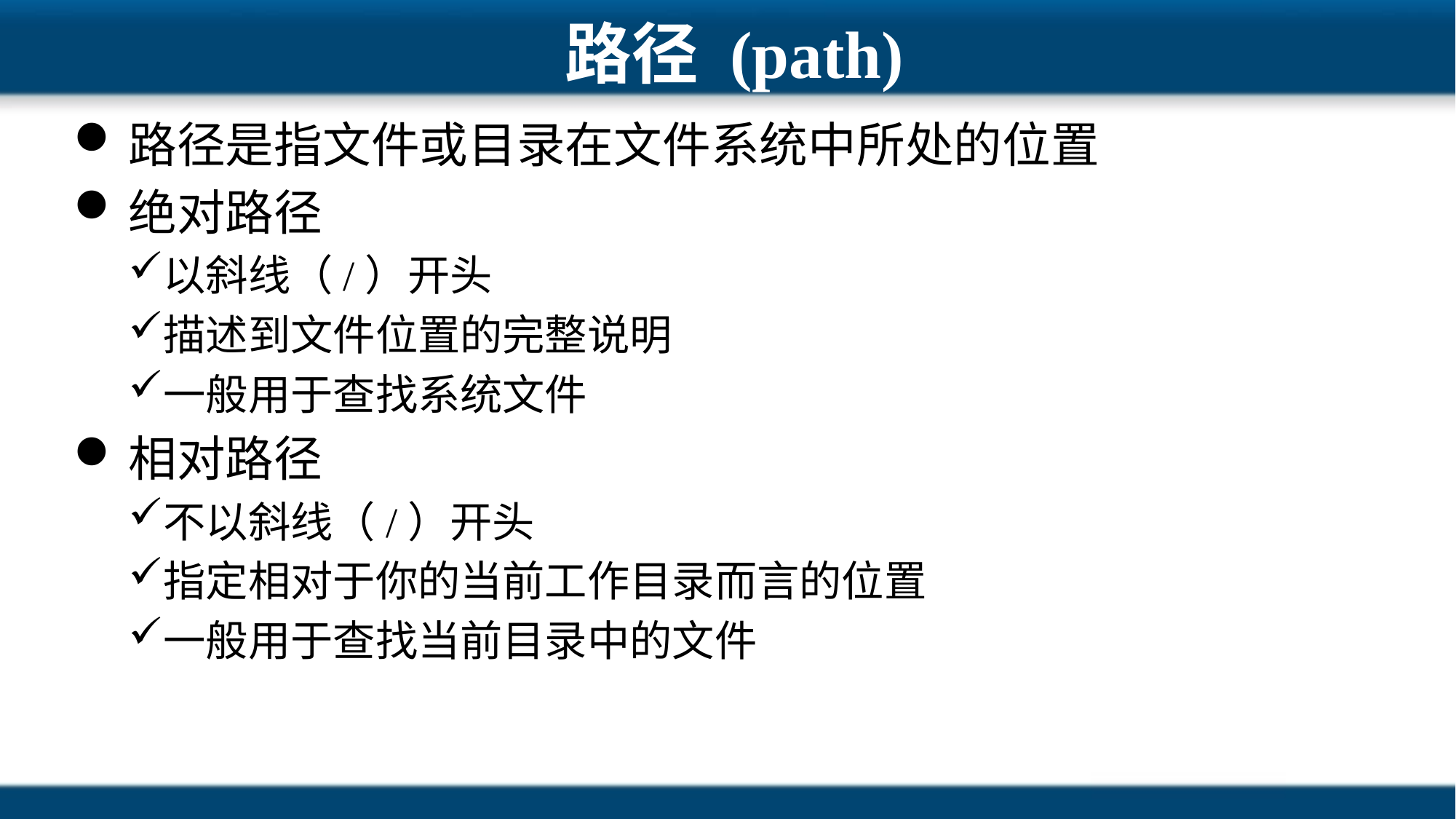

# 路径 (path)
路径是指文件或目录在文件系统中所处的位置
绝对路径
以斜线（/）开头
描述到文件位置的完整说明
一般用于查找系统文件
相对路径
不以斜线（/）开头
指定相对于你的当前工作目录而言的位置
一般用于查找当前目录中的文件